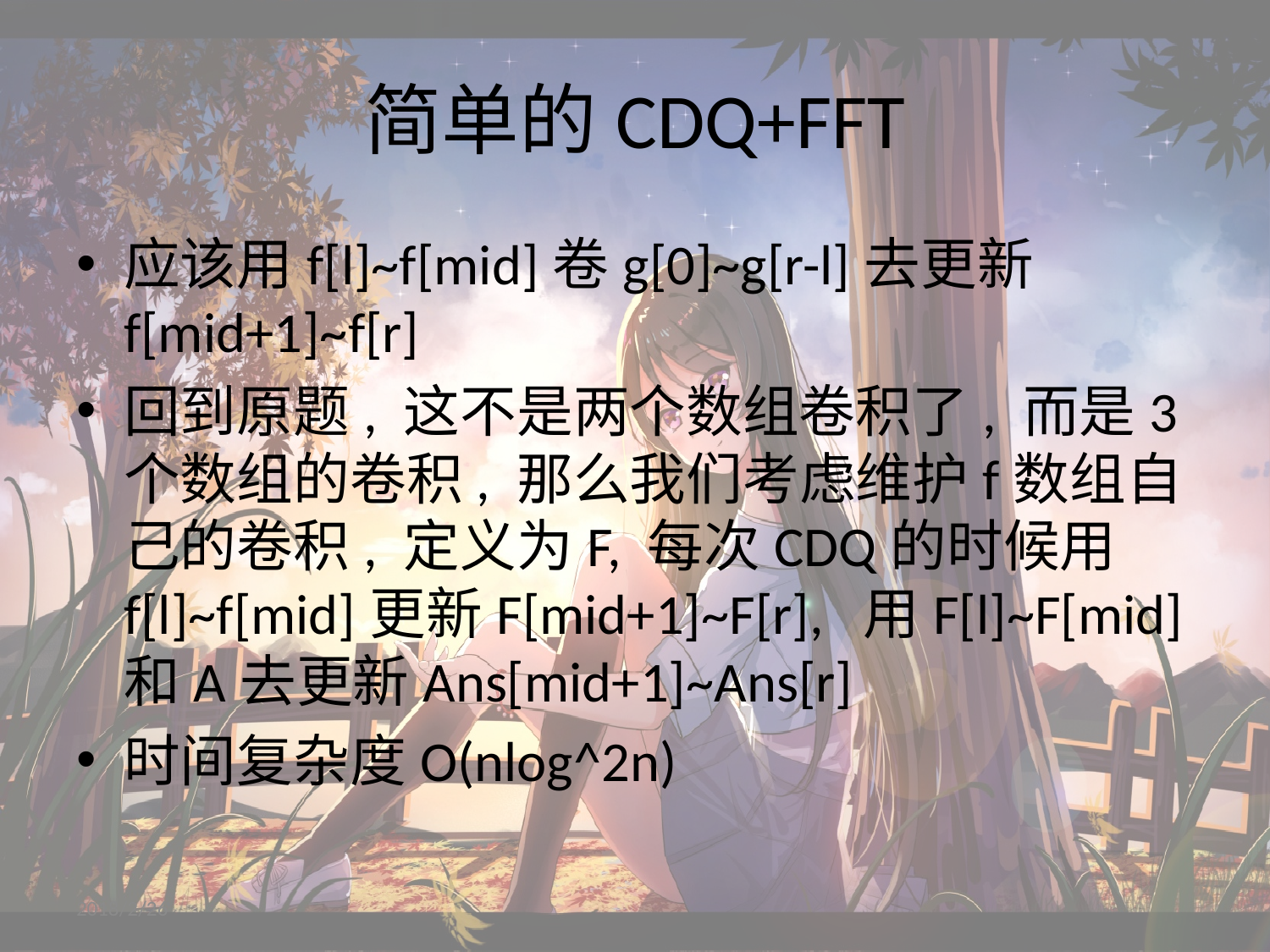

# 简单的CDQ+FFT
应该用f[l]~f[mid]卷g[0]~g[r-l]去更新f[mid+1]~f[r]
回到原题, 这不是两个数组卷积了, 而是3个数组的卷积, 那么我们考虑维护f数组自己的卷积, 定义为F, 每次CDQ的时候用f[l]~f[mid]更新F[mid+1]~F[r],  用F[l]~F[mid]和A去更新Ans[mid+1]~Ans[r]
时间复杂度O(nlog^2n)
2018/2/26